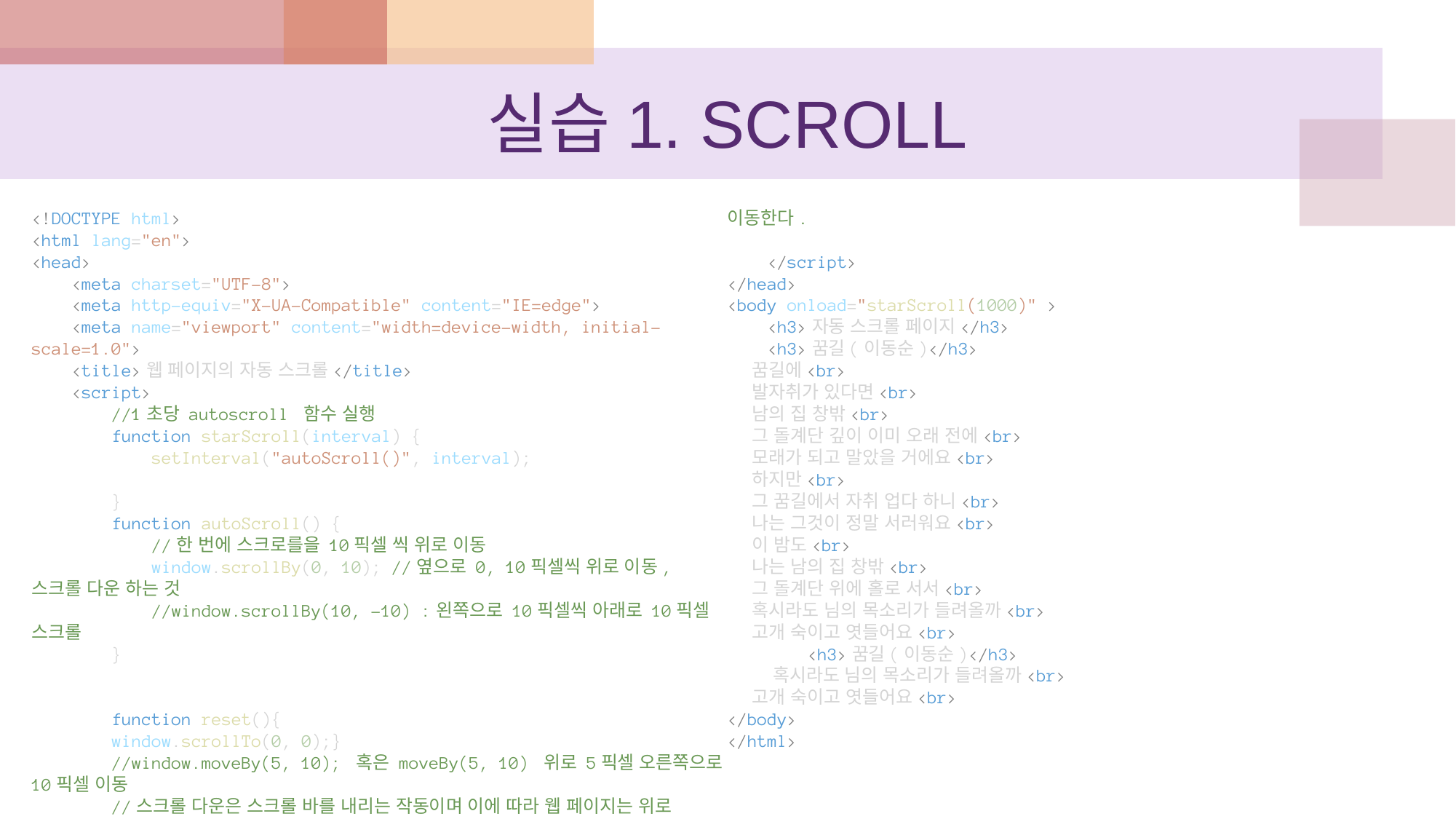

# 실습1. SCROLL
<!DOCTYPE html>
<html lang="en">
<head>
    <meta charset="UTF-8">
    <meta http-equiv="X-UA-Compatible" content="IE=edge">
    <meta name="viewport" content="width=device-width, initial-scale=1.0">
    <title>웹 페이지의 자동 스크롤</title>
    <script>
        //1초당 autoscroll 함수 실행
        function starScroll(interval) {
            setInterval("autoScroll()", interval);

        }
        function autoScroll() {
            //한 번에 스크로를을 10픽셀 씩 위로 이동
            window.scrollBy(0, 10); //옆으로 0, 10픽셀씩 위로 이동, 스크롤 다운 하는 것
            //window.scrollBy(10, -10) :왼쪽으로 10픽셀씩 아래로 10픽셀 스크롤
        }

        function reset(){
        window.scrollTo(0, 0);}
        //window.moveBy(5, 10); 혹은 moveBy(5, 10) 위로 5픽셀 오른쪽으로 10픽셀 이동
        //스크롤 다운은 스크롤 바를 내리는 작동이며 이에 따라 웹 페이지는 위로 이동한다.
    </script>
</head>
<body onload="starScroll(1000)" >
    <h3>자동 스크롤 페이지</h3>
    <h3>꿈길(이동순)</h3>
    꿈길에<br>
    발자취가 있다면<br>
    남의 집 창밖<br>
    그 돌계단 깊이 이미 오래 전에<br>
    모래가 되고 말았을 거에요<br>
    하지만<br>
    그 꿈길에서 자취 업다 하니<br>
    나는 그것이 정말 서러워요<br>
    이 밤도<br>
    나는 남의 집 창밖<br>
    그 돌계단 위에 홀로 서서<br>
    혹시라도 님의 목소리가 들려올까<br>
    고개 숙이고 엿들어요<br>
        <h3>꿈길(이동순)</h3>
        혹시라도 님의 목소리가 들려올까<br>
    고개 숙이고 엿들어요<br>
</body>
</html>